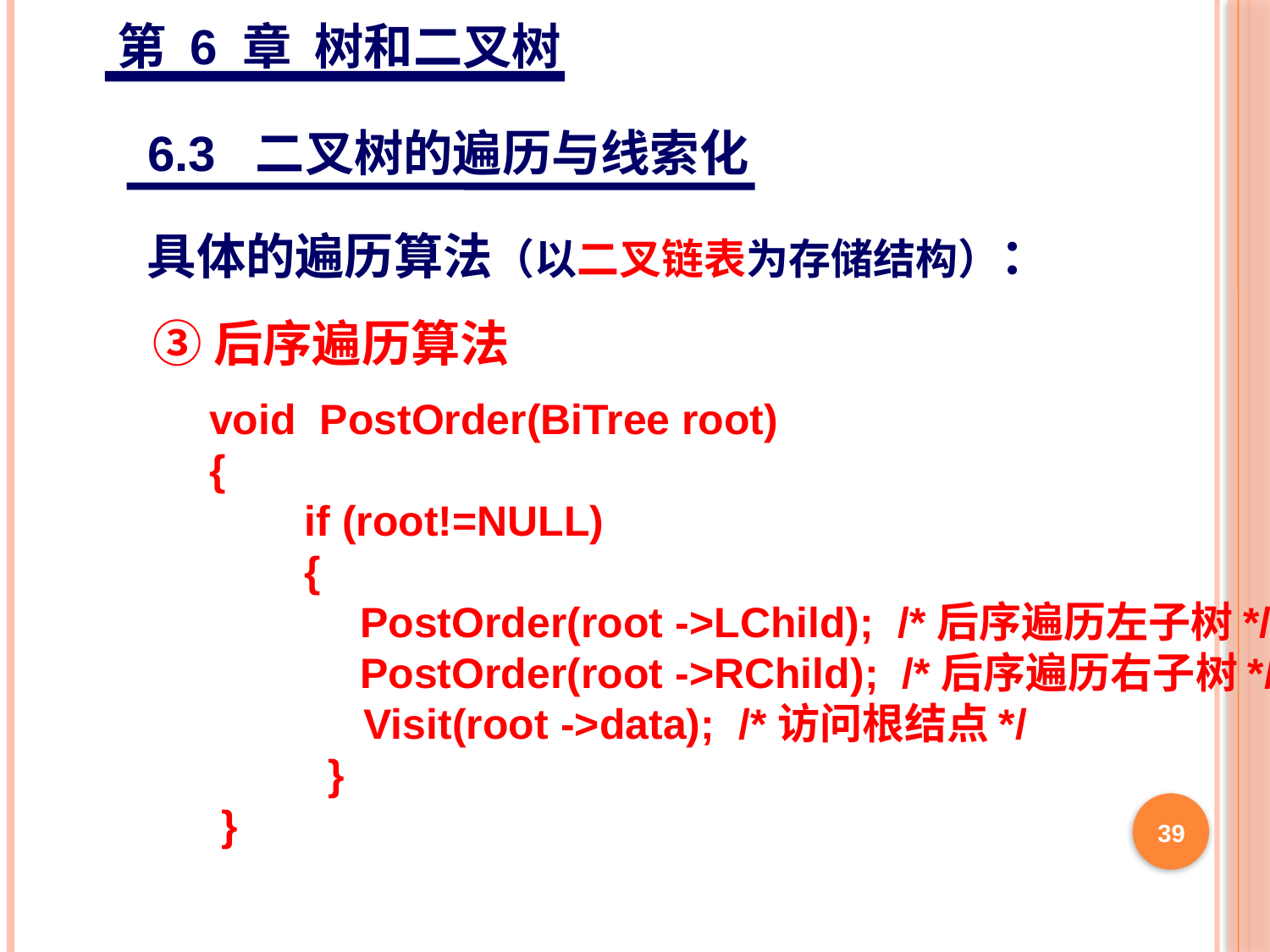

第 6 章  树和二叉树

6.3  二叉树的遍历与线索化

具体的遍历算法（以二叉链表为存储结构）：
③后序遍历算法
void  PostOrder(BiTree root)
{
        if (root!=NULL)
        {
	  PostOrder(root ->LChild);  /*后序遍历左子树*/
	  PostOrder(root ->RChild);  /*后序遍历右子树*/
             Visit(root ->data);  /*访问根结点*/
          }
 }

39